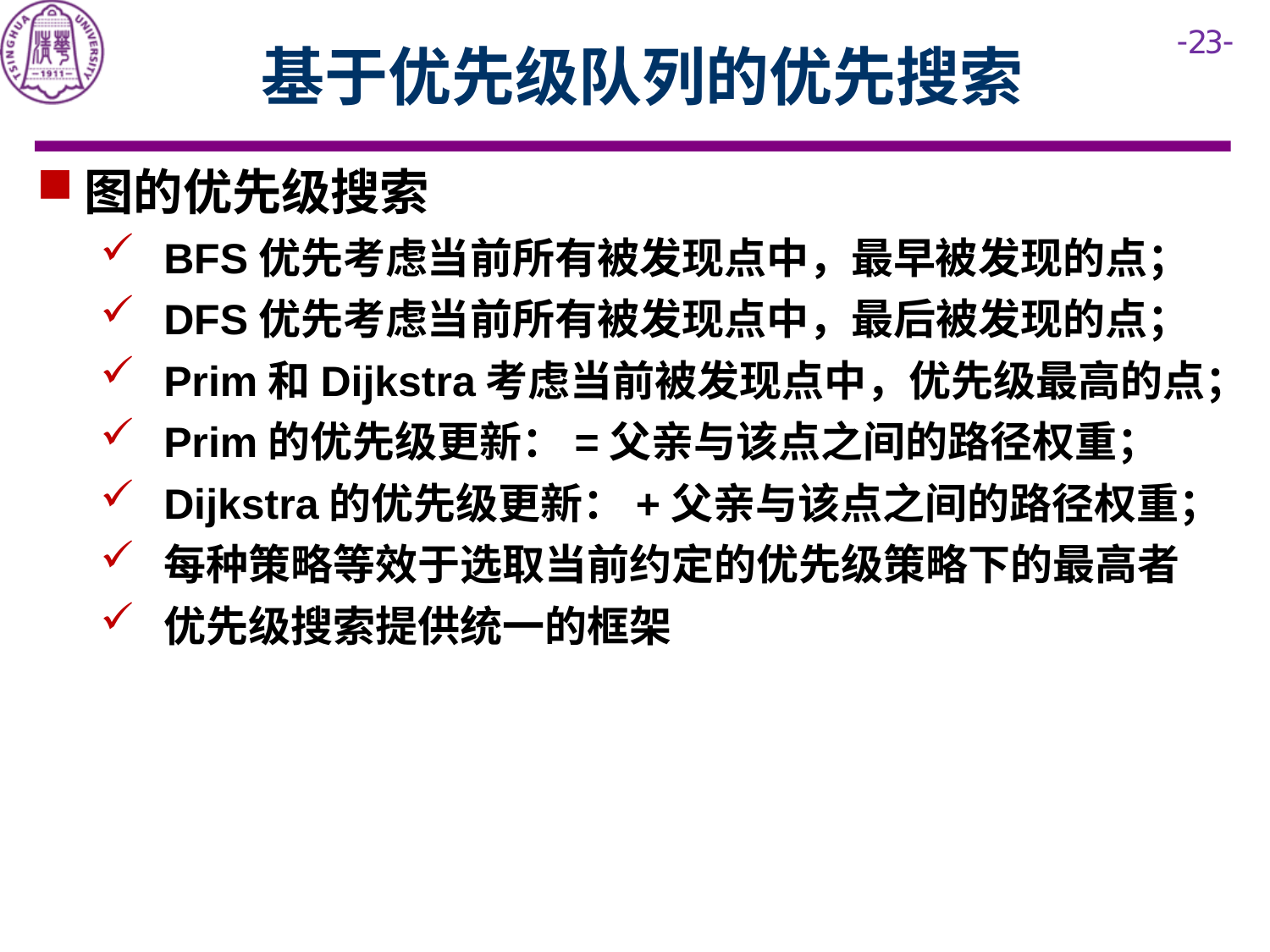

# 基于优先级队列的优先搜索
图的优先级搜索
BFS优先考虑当前所有被发现点中，最早被发现的点；
DFS优先考虑当前所有被发现点中，最后被发现的点；
Prim和Dijkstra考虑当前被发现点中，优先级最高的点；
Prim的优先级更新：=父亲与该点之间的路径权重；
Dijkstra的优先级更新：+父亲与该点之间的路径权重；
每种策略等效于选取当前约定的优先级策略下的最高者
优先级搜索提供统一的框架